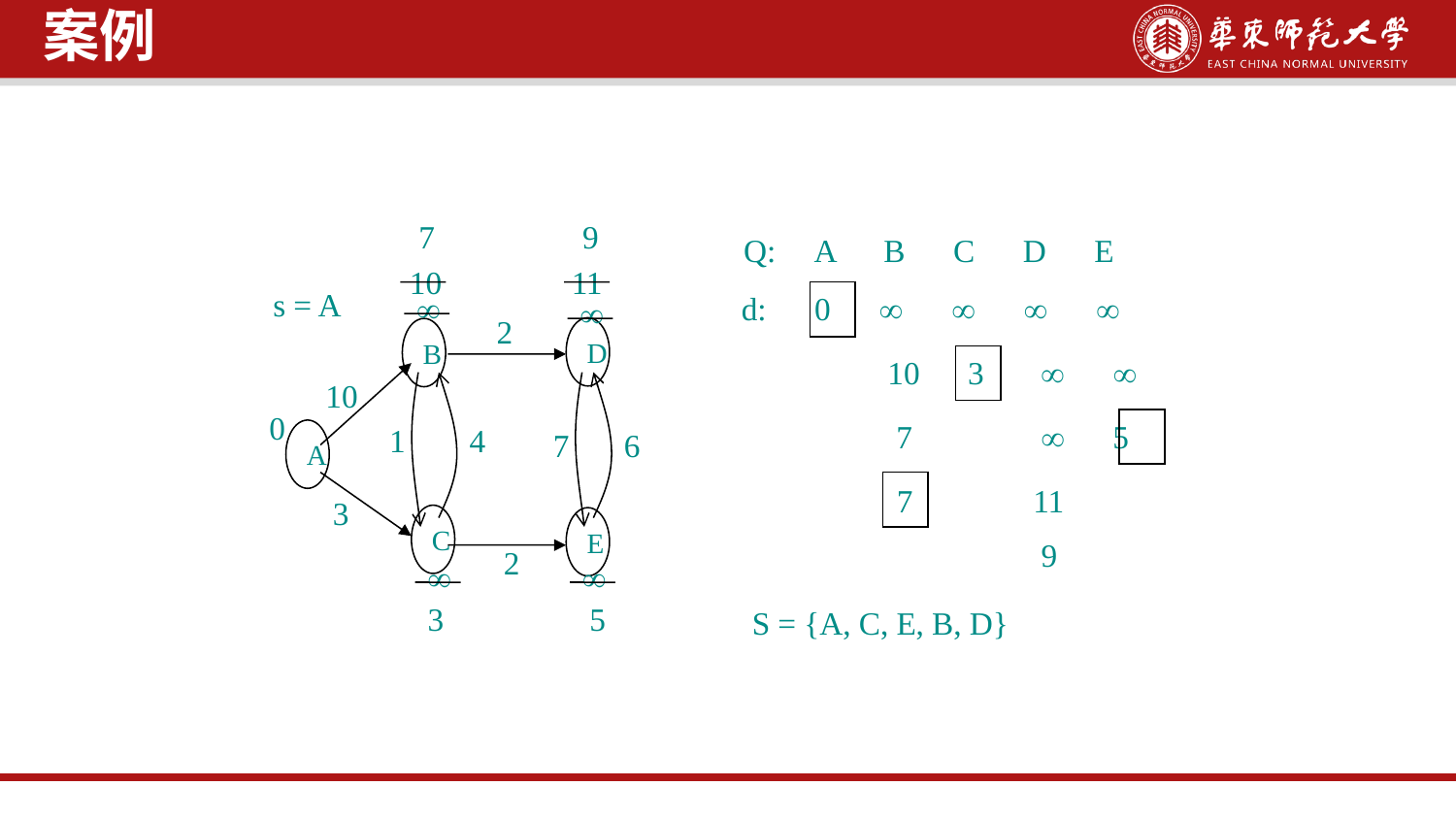

案例
7
9
10
11
s = A
∞

∞
2

D
B

10

0
1
4
7
6
A

3
C
E
2

∞
∞

3
5
Q:     A      B      C      D      E
d:      0      ∞      ∞      ∞      ∞

10      3       ∞      ∞

 7                ∞      5

 7               11
                   9
S = {A, C, E, B, D}